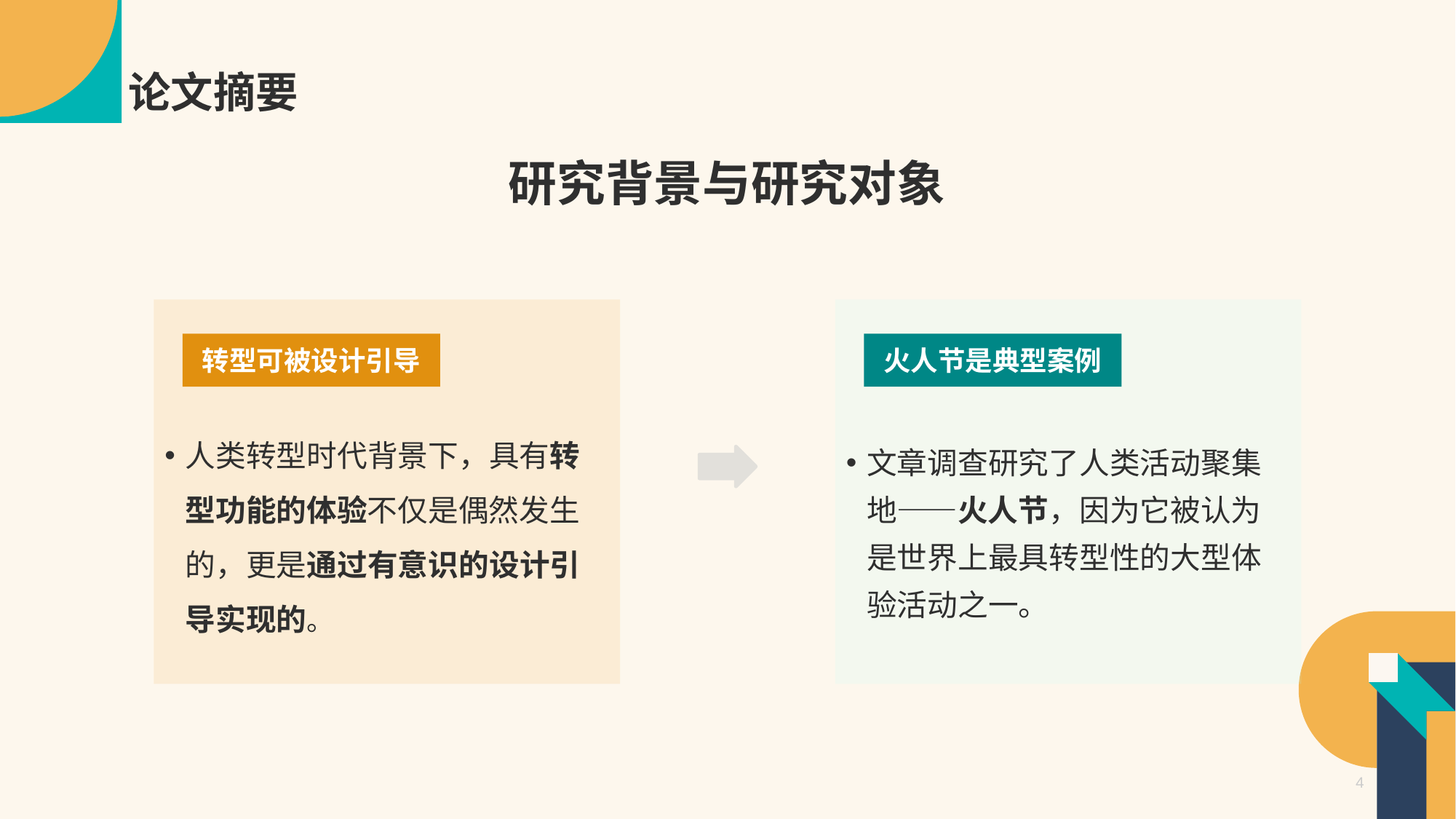

# 论文摘要
研究背景与研究对象
人类转型时代背景下，具有转型功能的体验不仅是偶然发生的，更是通过有意识的设计引导实现的。
转型可被设计引导
文章调查研究了人类活动聚集地——火人节，因为它被认为是世界上最具转型性的大型体验活动之一。
火人节是典型案例

4